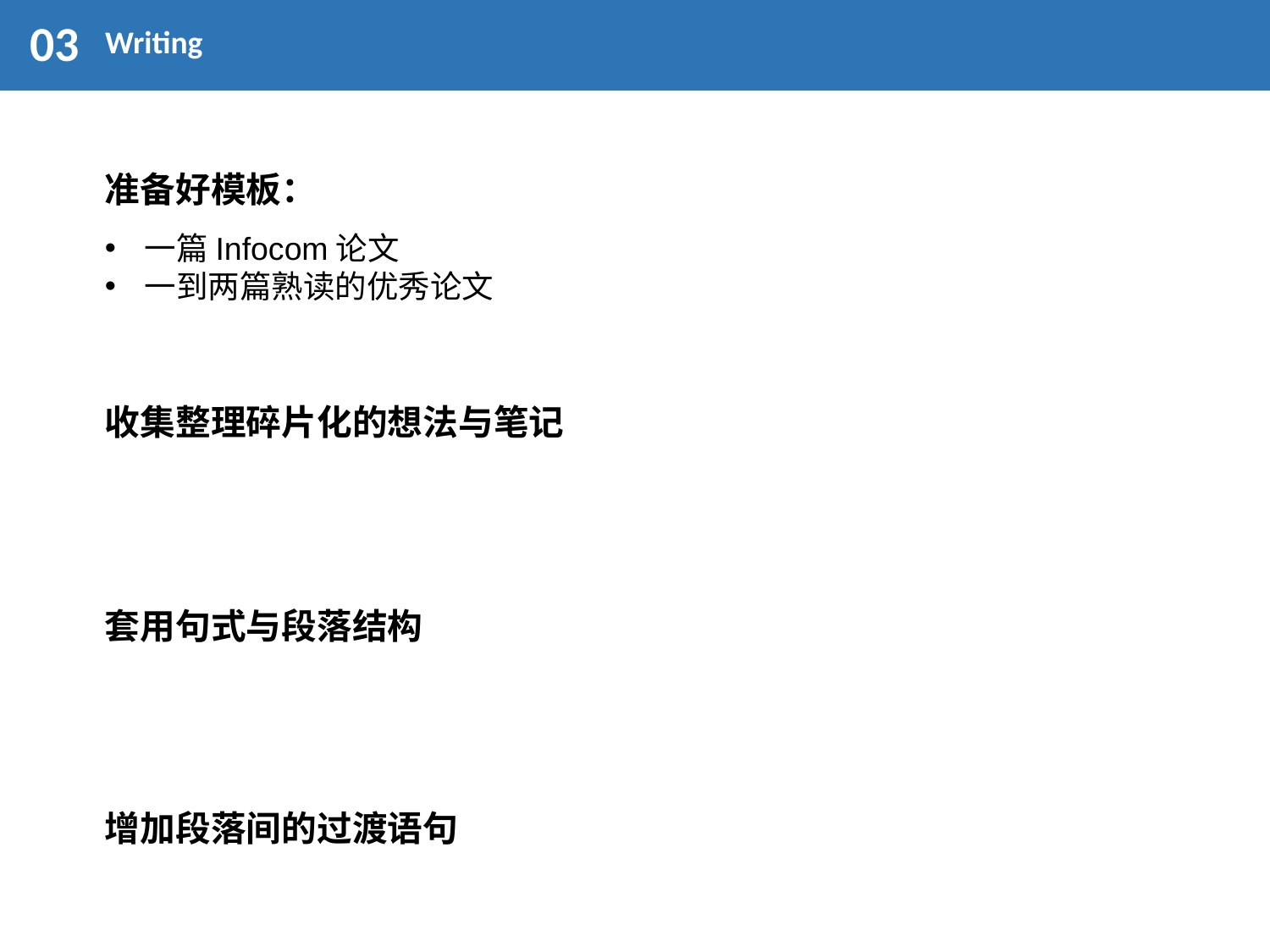

03
Writing
准备好模板：

一篇Infocom论文
一到两篇熟读的优秀论文
收集整理碎片化的想法与笔记
套用句式与段落结构
增加段落间的过渡语句